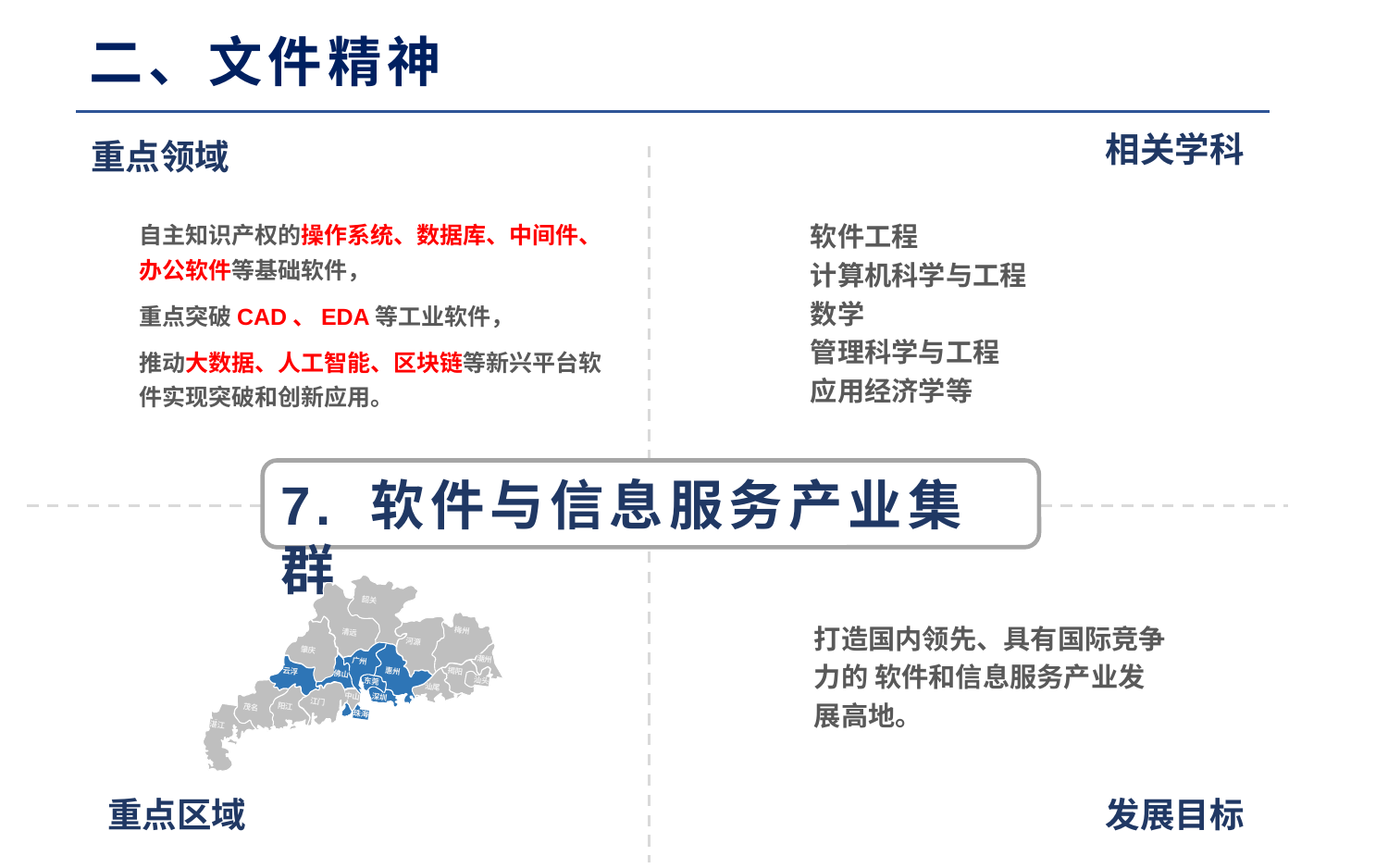

二、文件精神
相关学科
重点领域
自主知识产权的操作系统、数据库、中间件、办公软件等基础软件，
重点突破CAD、EDA等工业软件，
推动大数据、人工智能、区块链等新兴平台软件实现突破和创新应用。
软件工程
计算机科学与工程
数学
管理科学与工程
应用经济学等
7. 软件与信息服务产业集群

韶关

梅州

清远
河源
潮州

肇庆
揭阳
广州

汕头
惠州

汕尾
佛山
东莞
云浮

深圳

中山

江门
珠海
阳江
茂名

湛江
打造国内领先、具有国际竞争力的 软件和信息服务产业发展高地。
重点区域
发展目标